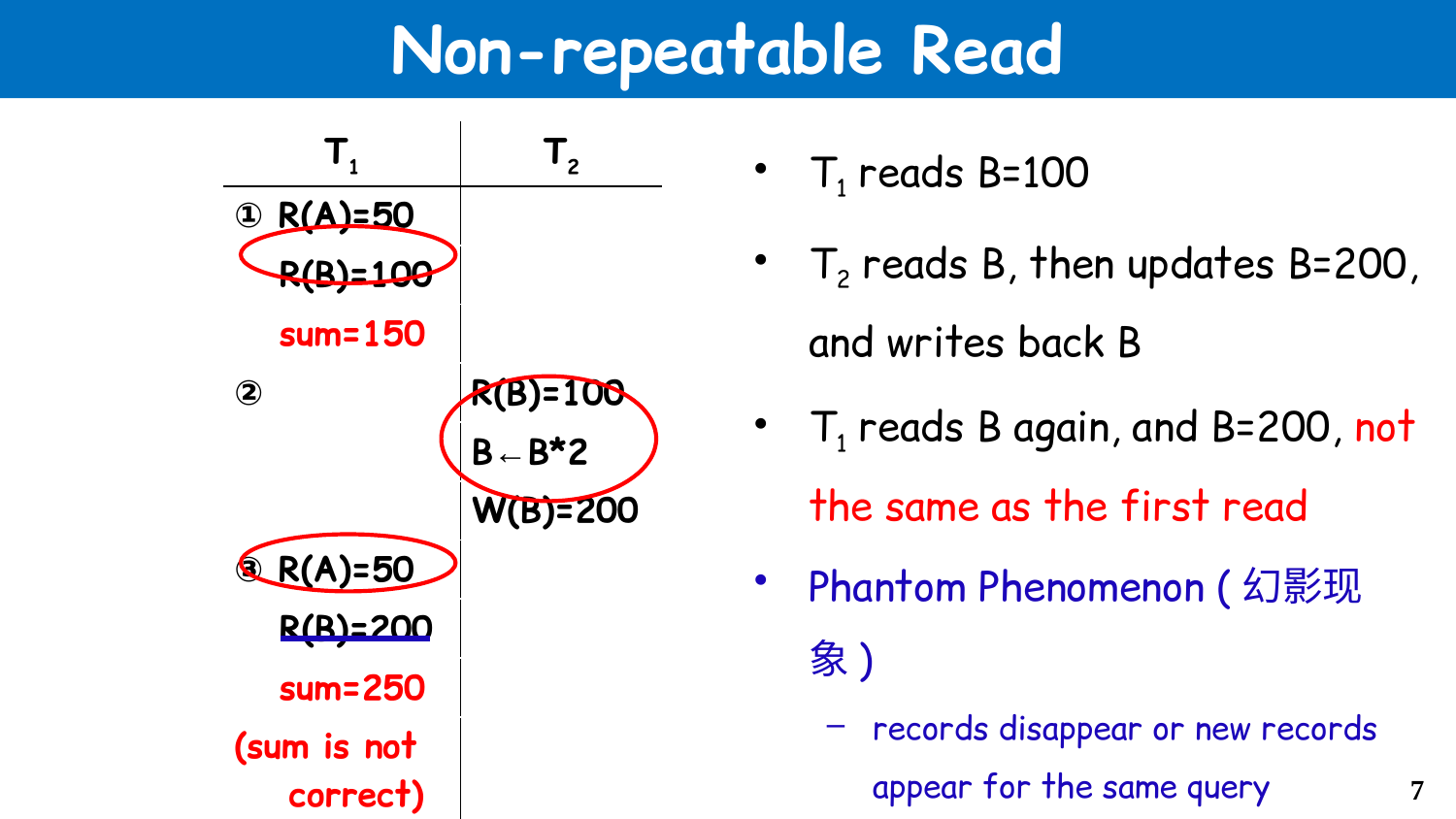

# Non-repeatable Read
T1 reads B=100
T2 reads B, then updates B=200, and writes back B
T1 reads B again, and B=200, not the same as the first read
Phantom Phenomenon (幻影现象)
records disappear or new records appear for the same query
| T1 | T2 |
| --- | --- |
| ① R(A)=50 |  |
| R(B)=100 |  |
| sum=150 |  |
| ② | R(B)=100 |
|  | B←B\*2 |
|  | W(B)=200 |
| ③ R(A)=50 |  |
| R(B)=200 |  |
| sum=250 |  |
| (sum is not correct) |  |